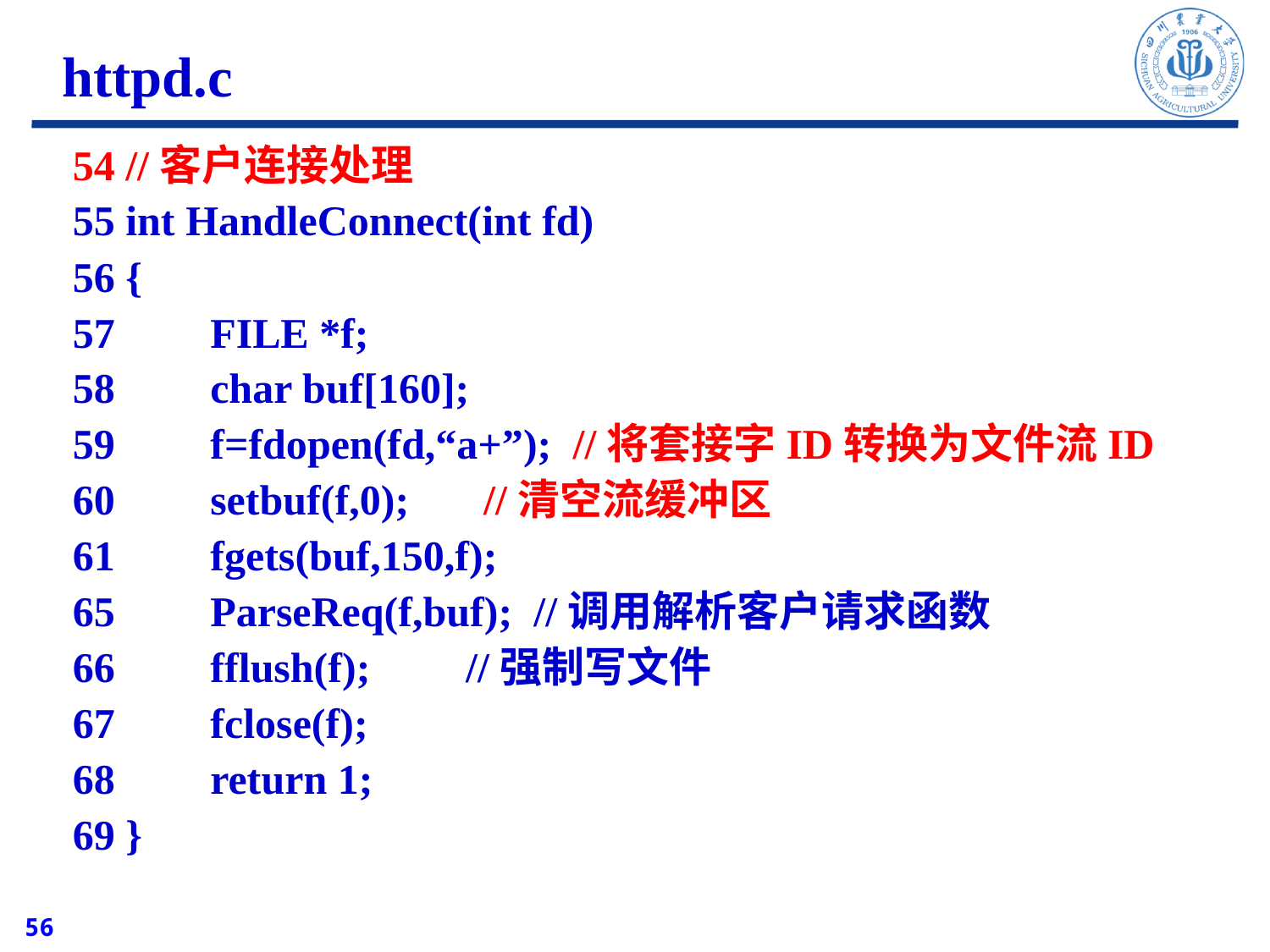

httpd.c
 54 //客户连接处理
 55 int HandleConnect(int fd)
 56 {
 57         FILE *f;
 58         char buf[160];
 59         f=fdopen(fd,“a+”);  //将套接字ID转换为文件流ID
 60         setbuf(f,0);       //清空流缓冲区
 61         fgets(buf,150,f);
 65         ParseReq(f,buf);  //调用解析客户请求函数
 66         fflush(f);         //强制写文件
 67         fclose(f);
 68         return 1;
 69 }